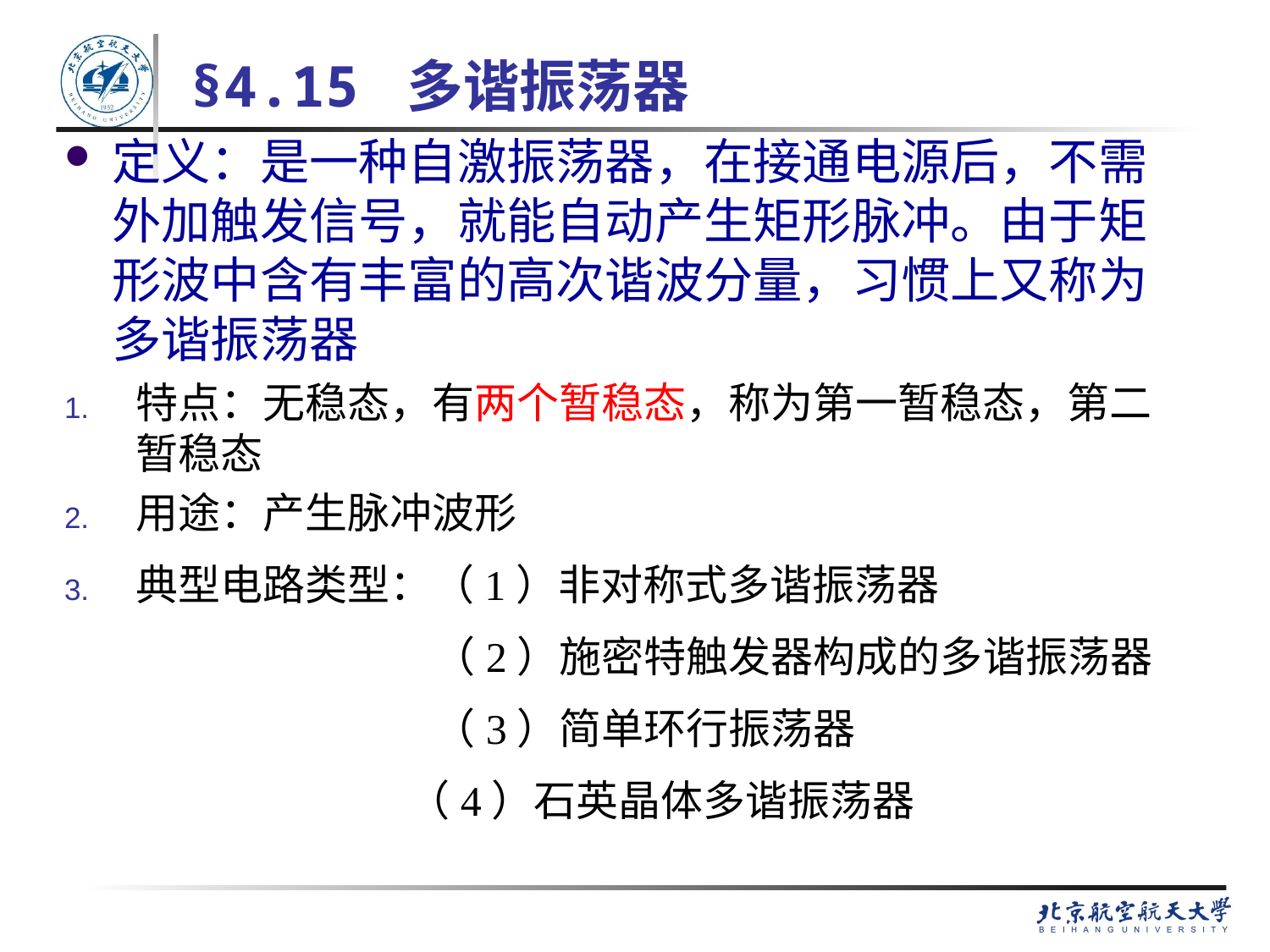

# §4.15 多谐振荡器
定义：是一种自激振荡器，在接通电源后，不需外加触发信号，就能自动产生矩形脉冲。由于矩形波中含有丰富的高次谐波分量，习惯上又称为多谐振荡器
特点：无稳态，有两个暂稳态，称为第一暂稳态，第二暂稳态
用途：产生脉冲波形
典型电路类型：（1）非对称式多谐振荡器
           		           （2）施密特触发器构成的多谐振荡器
           		           （3）简单环行振荡器
                                   （4）石英晶体多谐振荡器

15